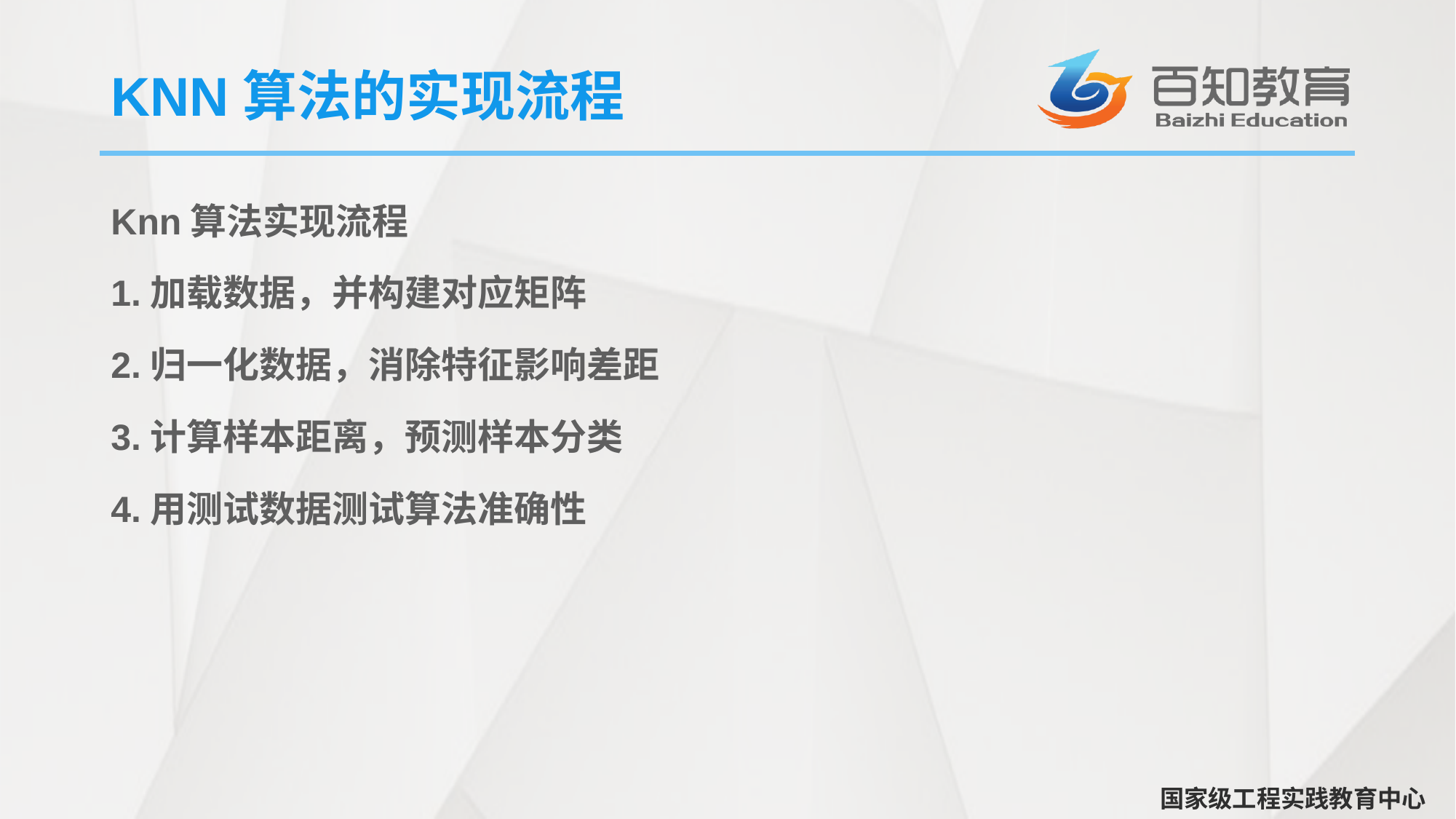

# KNN算法的实现流程
Knn算法实现流程
1.加载数据，并构建对应矩阵
2.归一化数据，消除特征影响差距
3.计算样本距离，预测样本分类
4.用测试数据测试算法准确性